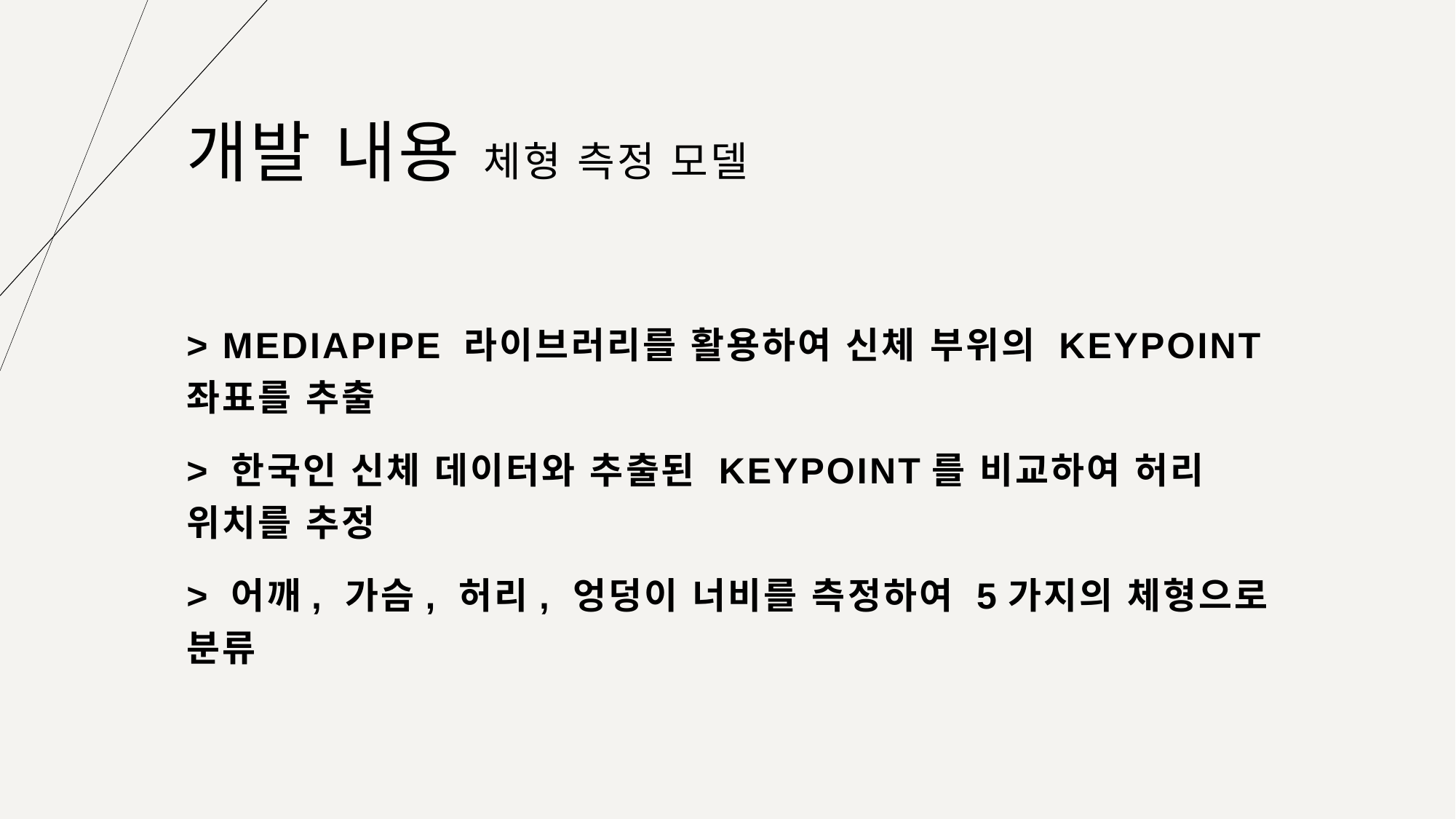

# 개발 내용 체형 측정 모델
> MediaPipe 라이브러리를 활용하여 신체 부위의 KeyPoint
좌표를 추출
> 한국인 신체 데이터와 추출된 KeyPoint를 비교하여 허리 위치를 추정
> 어깨, 가슴, 허리, 엉덩이 너비를 측정하여 5가지의 체형으로 분류